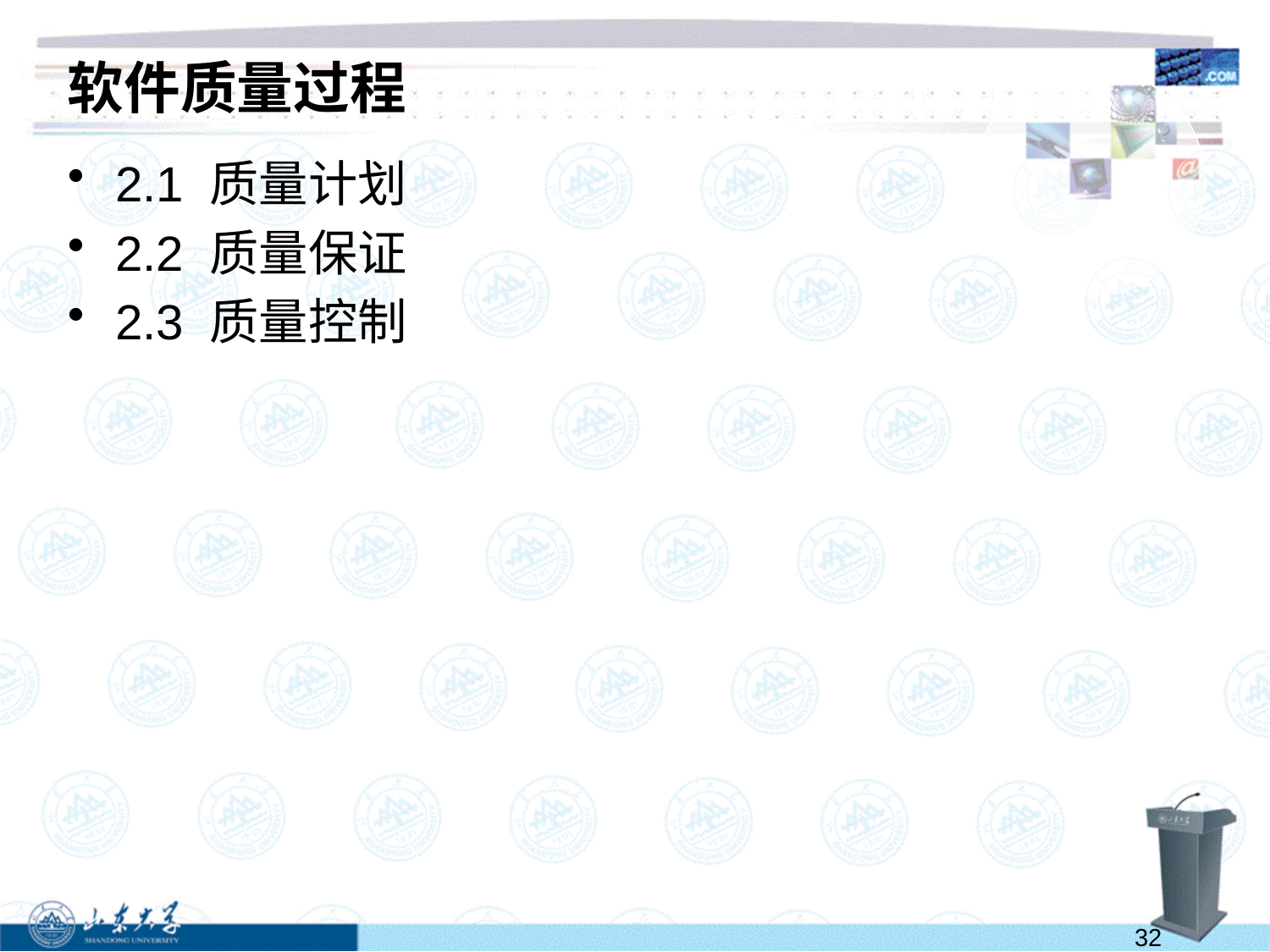

# 软件质量过程
2.1 质量计划
2.2 质量保证
2.3 质量控制
32